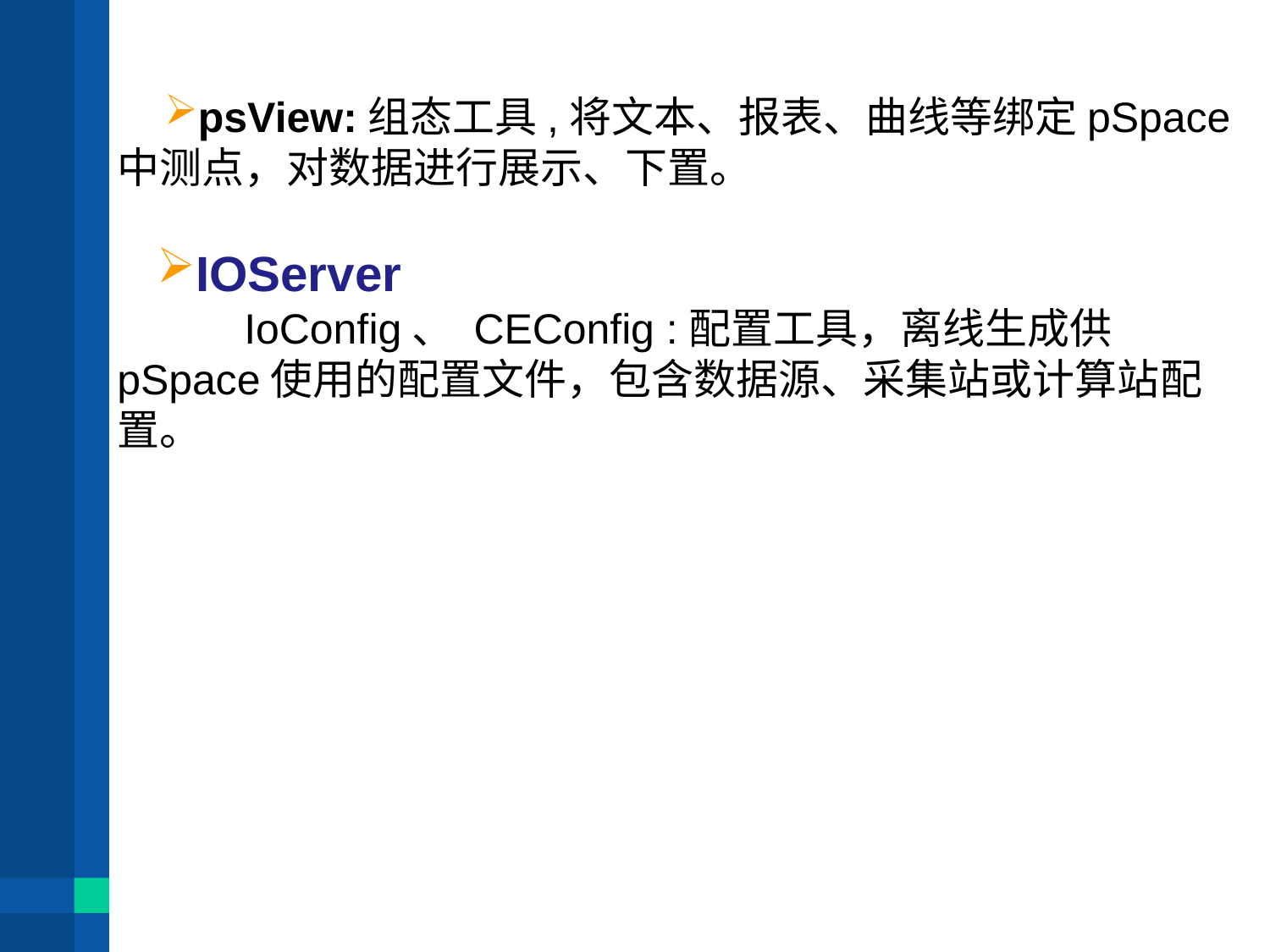

psView:组态工具,将文本、报表、曲线等绑定pSpace中测点，对数据进行展示、下置。

IOServer
	IoConfig、 CEConfig :配置工具，离线生成供pSpace使用的配置文件，包含数据源、采集站或计算站配置。